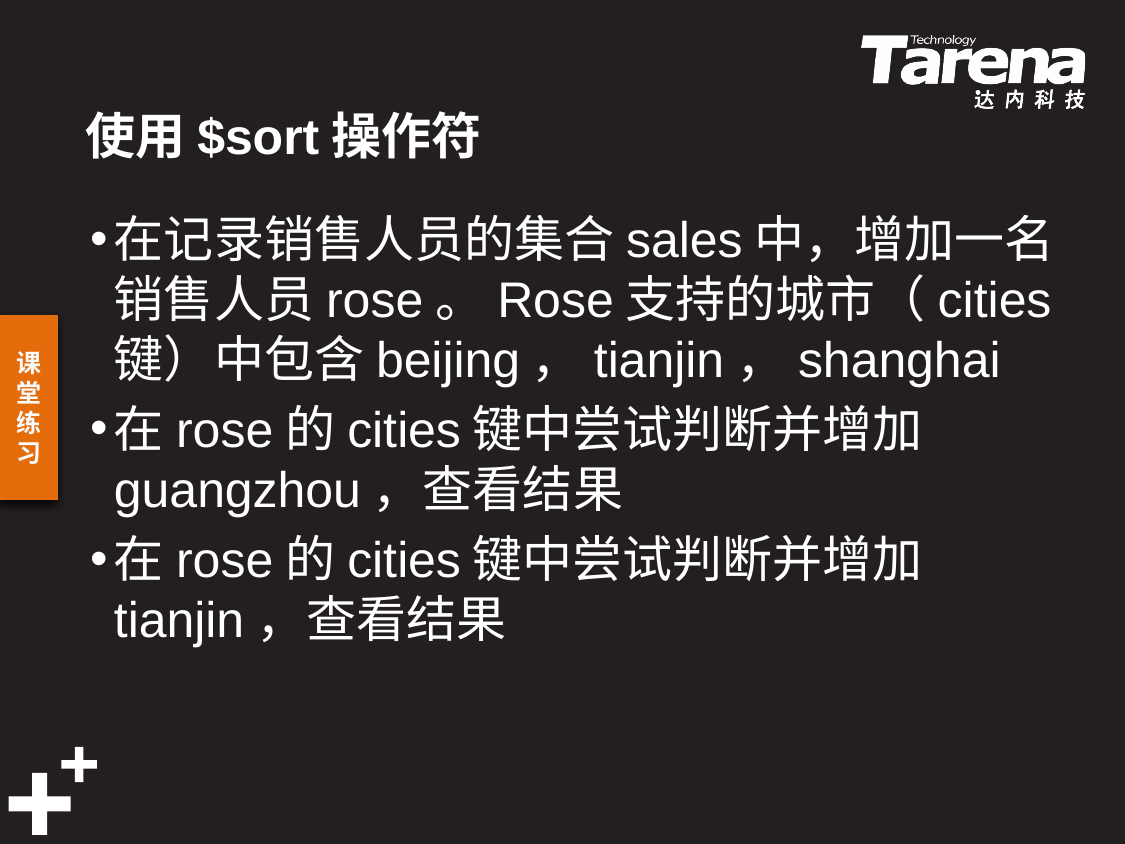

# 使用$sort操作符
在记录销售人员的集合sales中，增加一名销售人员rose。Rose支持的城市（cities键）中包含beijing，tianjin，shanghai
在rose的cities键中尝试判断并增加guangzhou，查看结果
在rose的cities键中尝试判断并增加tianjin，查看结果